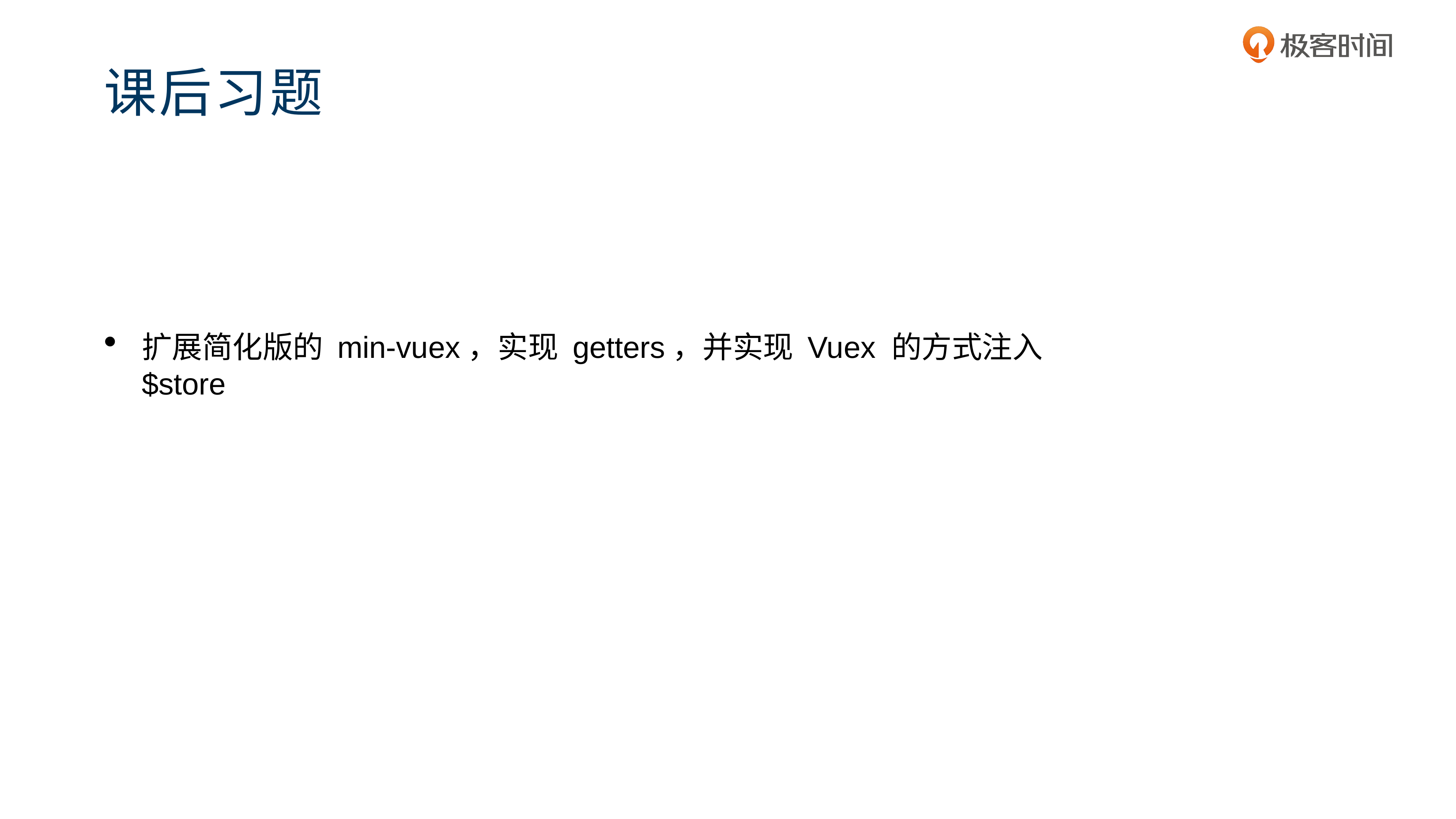

# 课后习题
扩展简化版的 min-vuex，实现 getters，并实现 Vuex 的方式注入$store